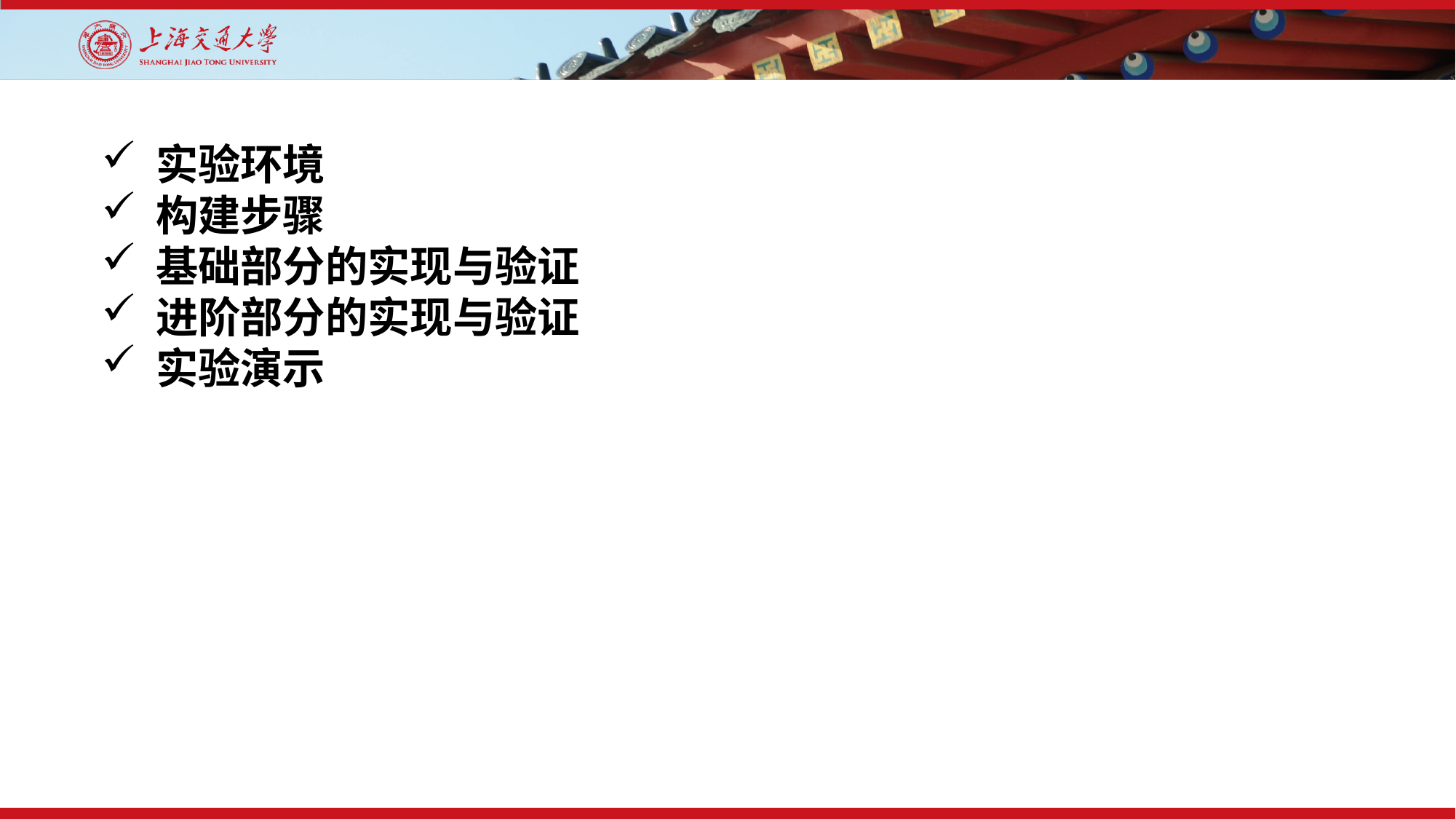

实验环境
构建步骤
基础部分的实现与验证
进阶部分的实现与验证
实验演示